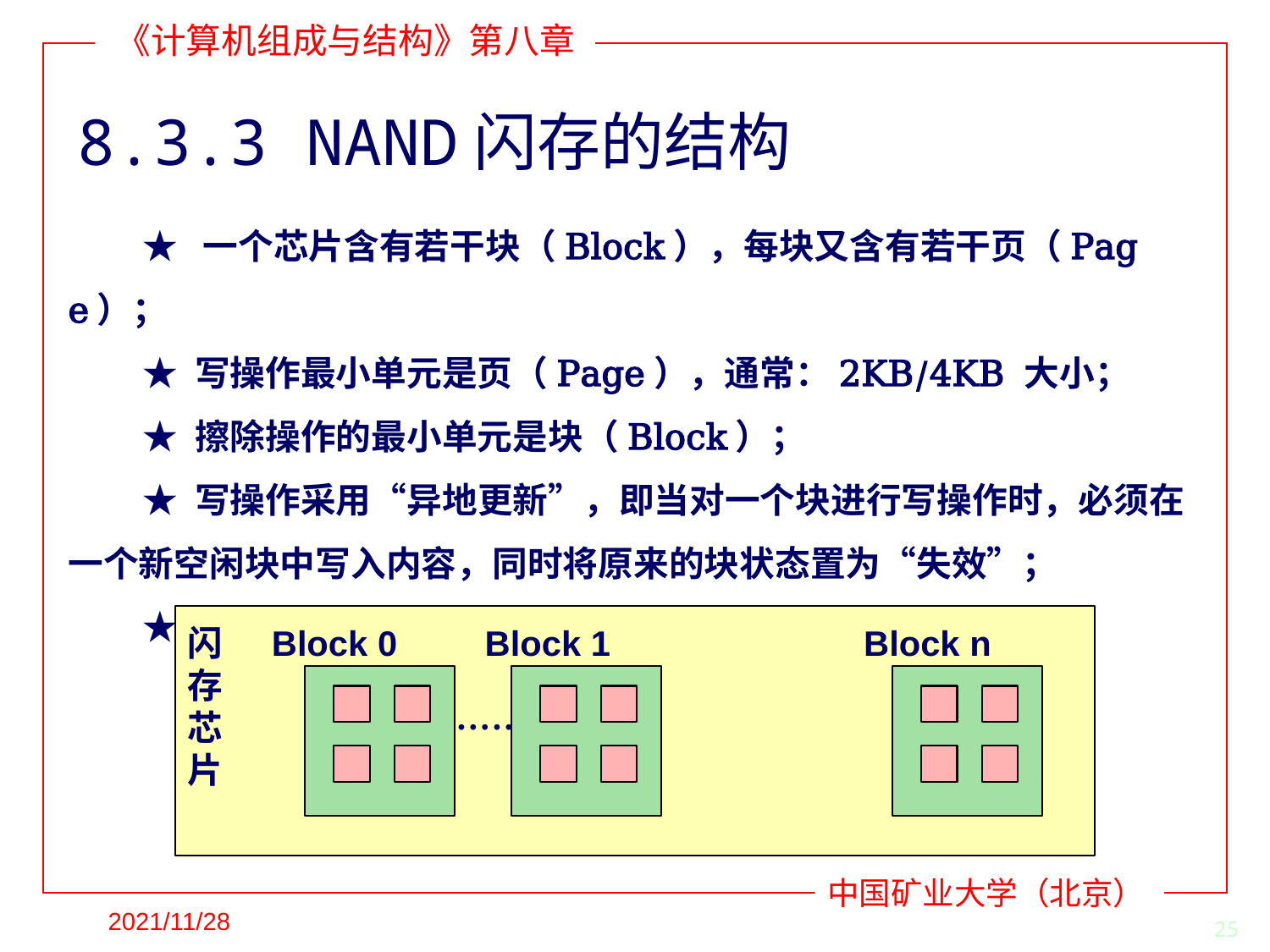

# 8.3.3 NAND闪存的结构
★  一个芯片含有若干块（Block），每块又含有若干页（Page）；
★ 写操作最小单元是页（Page），通常：2KB/4KB 大小；
★ 擦除操作的最小单元是块（Block）；
★ 写操作采用“异地更新”，即当对一个块进行写操作时，必须在一个新空闲块中写入内容，同时将原来的块状态置为“失效”；
★ 块的写操作采用“顺序写入”，即只能从当前页之后写入。
闪     Block 0         Block 1                          Block n
存
芯                             ……
片

2021/11/28